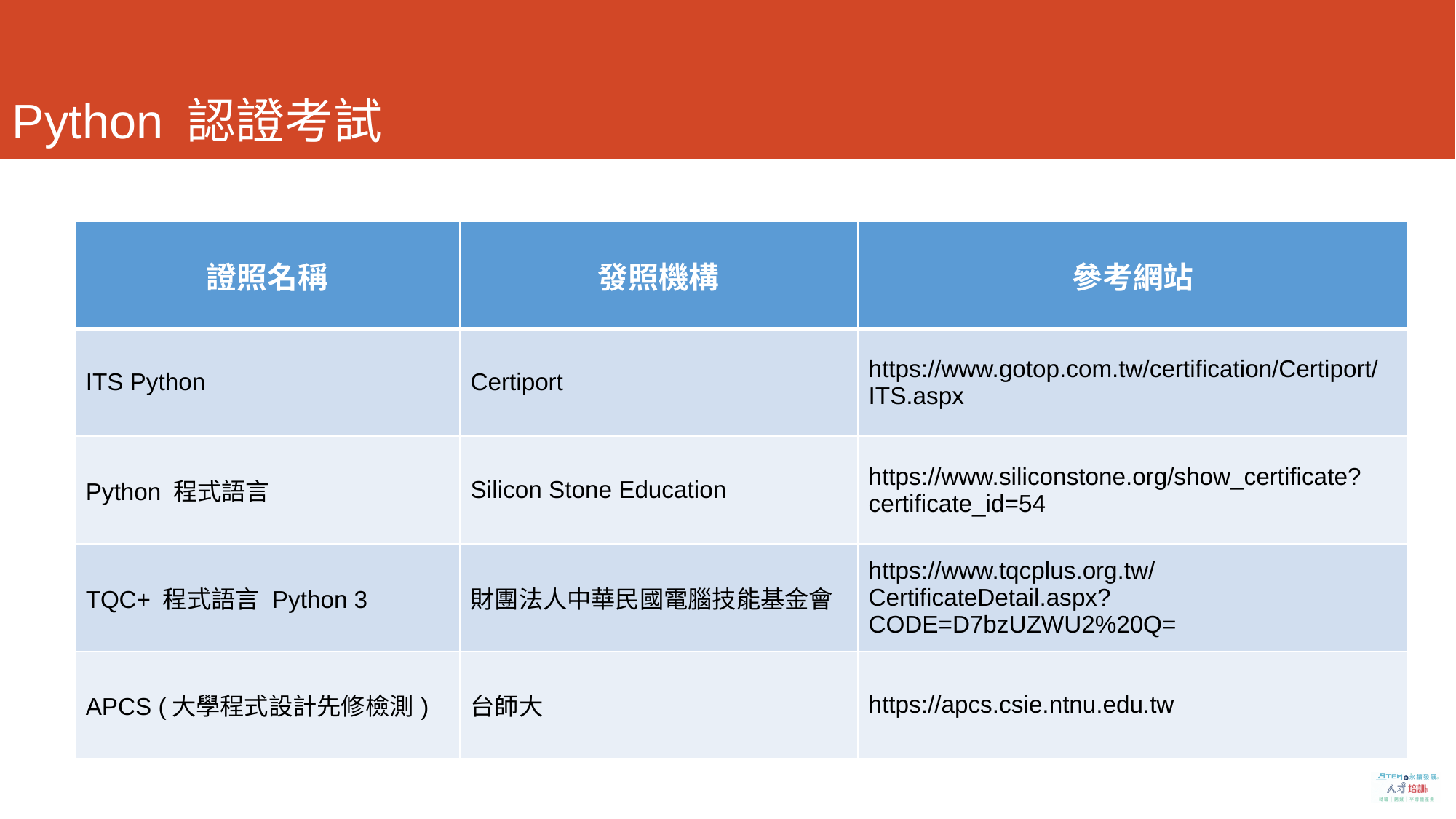

# Python 認證考試
| 證照名稱 | 發照機構 | 參考網站 |
| --- | --- | --- |
| ITS Python | Certiport | https://www.gotop.com.tw/certification/Certiport/ITS.aspx |
| Python 程式語言 | Silicon Stone Education | https://www.siliconstone.org/show\_certificate?certificate\_id=54 |
| TQC+ 程式語言 Python 3 | 財團法人中華民國電腦技能基金會 | https://www.tqcplus.org.tw/CertificateDetail.aspx?CODE=D7bzUZWU2%20Q= |
| APCS (大學程式設計先修檢測) | 台師大 | https://apcs.csie.ntnu.edu.tw |